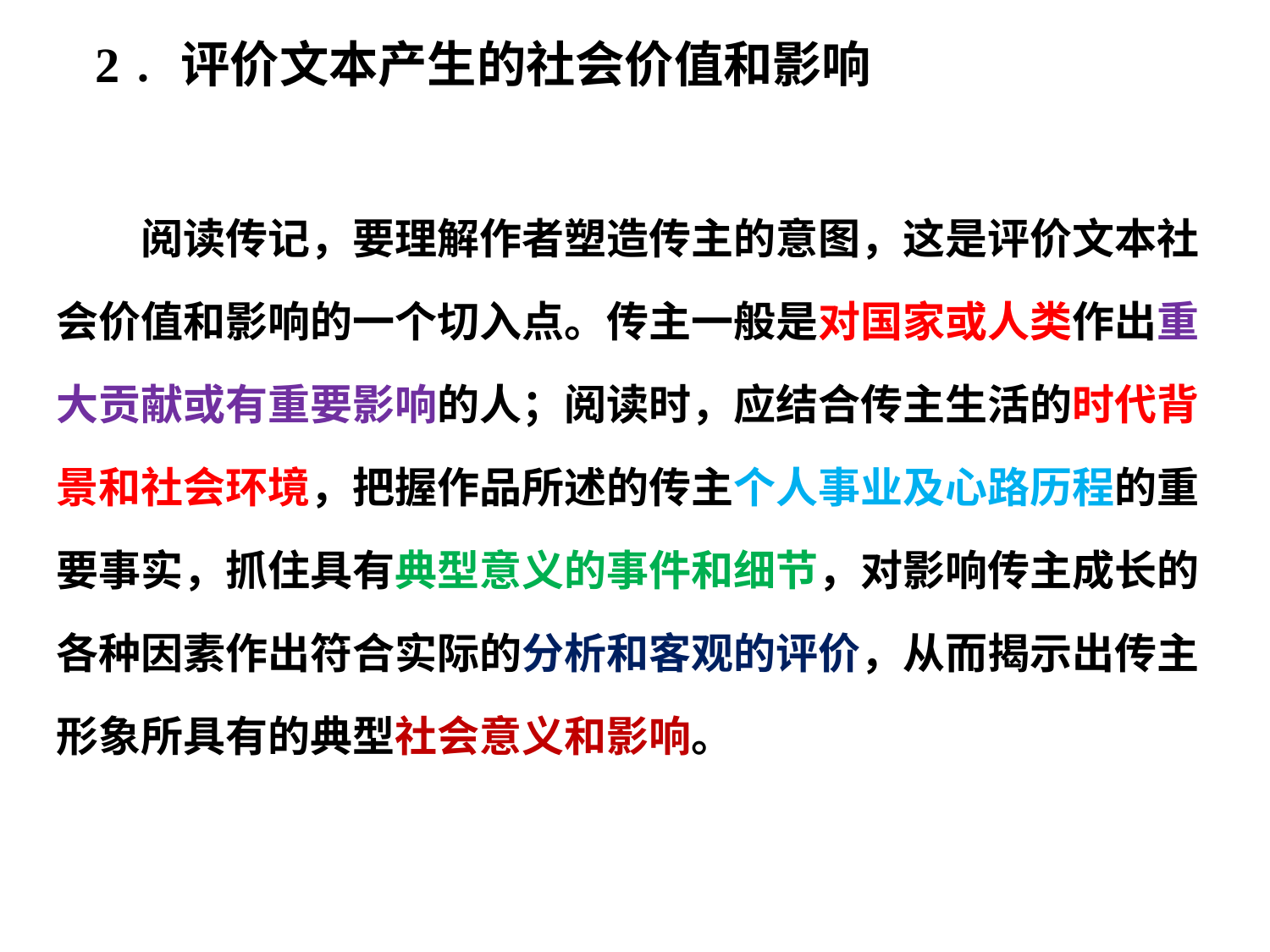

2．评价文本产生的社会价值和影响
	阅读传记，要理解作者塑造传主的意图，这是评价文本社

会价值和影响的一个切入点。传主一般是对国家或人类作出重

大贡献或有重要影响的人；阅读时，应结合传主生活的时代背

景和社会环境，把握作品所述的传主个人事业及心路历程的重

要事实，抓住具有典型意义的事件和细节，对影响传主成长的

各种因素作出符合实际的分析和客观的评价，从而揭示出传主

形象所具有的典型社会意义和影响。